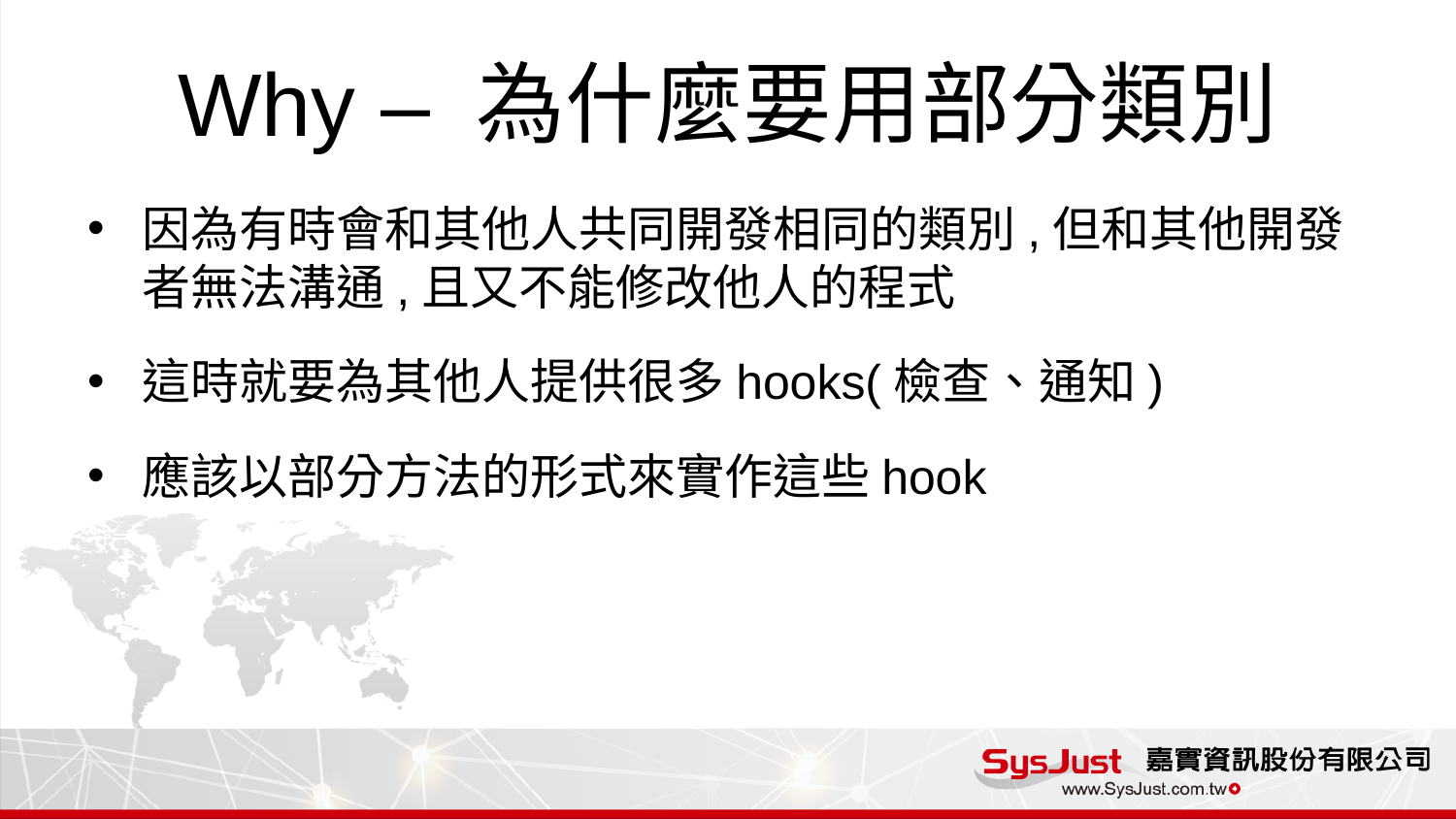

# Why – 為什麼要用部分類別
因為有時會和其他人共同開發相同的類別,但和其他開發者無法溝通,且又不能修改他人的程式
這時就要為其他人提供很多hooks(檢查、通知)
應該以部分方法的形式來實作這些hook